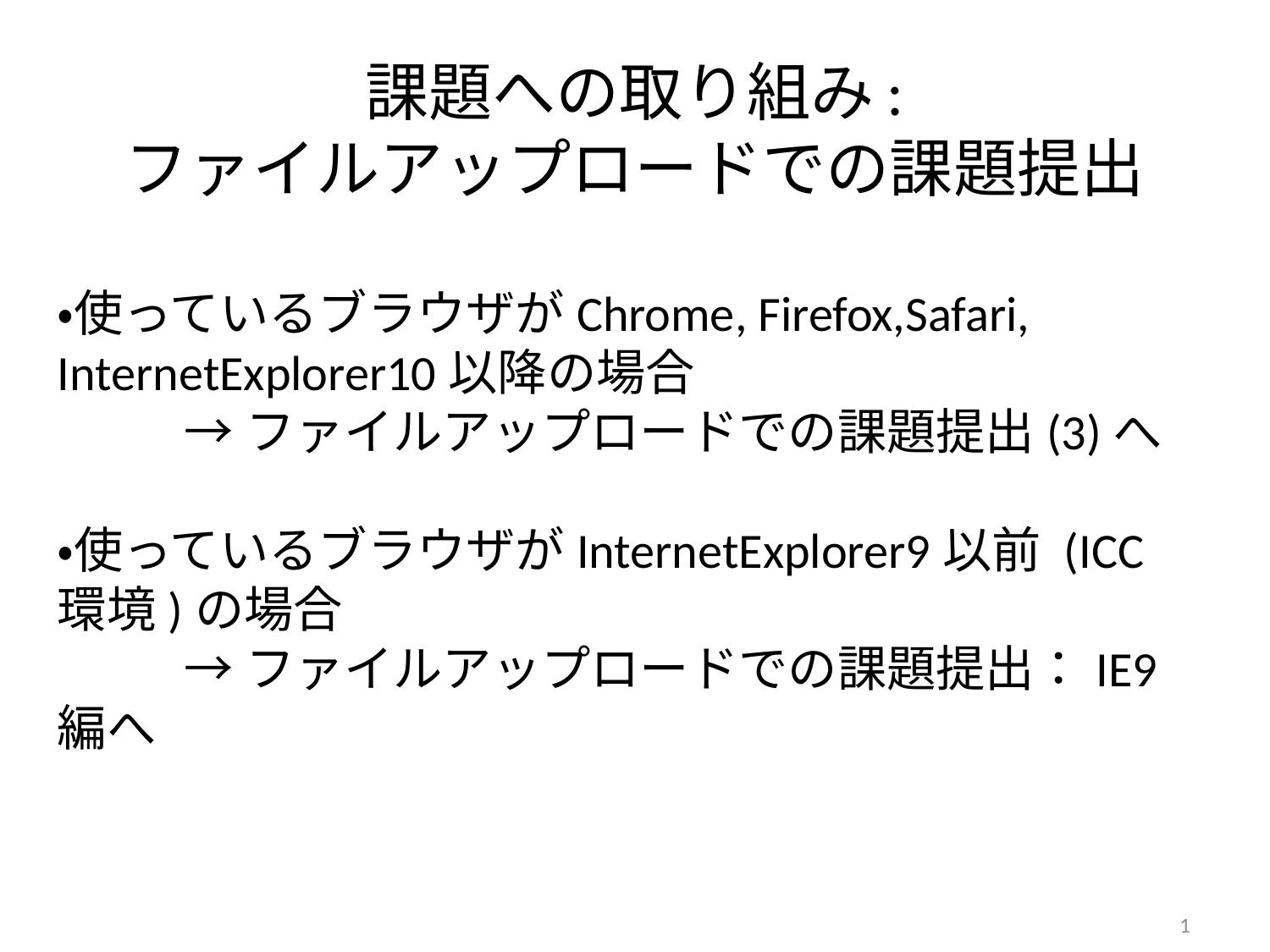

# 課題への取り組み: ファイルアップロードでの課題提出
・使っているブラウザがChrome, Firefox,Safari, InternetExplorer10以降の場合
	→ファイルアップロードでの課題提出(3)へ

・使っているブラウザがInternetExplorer9以前 (ICC環境)の場合
	→ファイルアップロードでの課題提出：IE9編へ
1